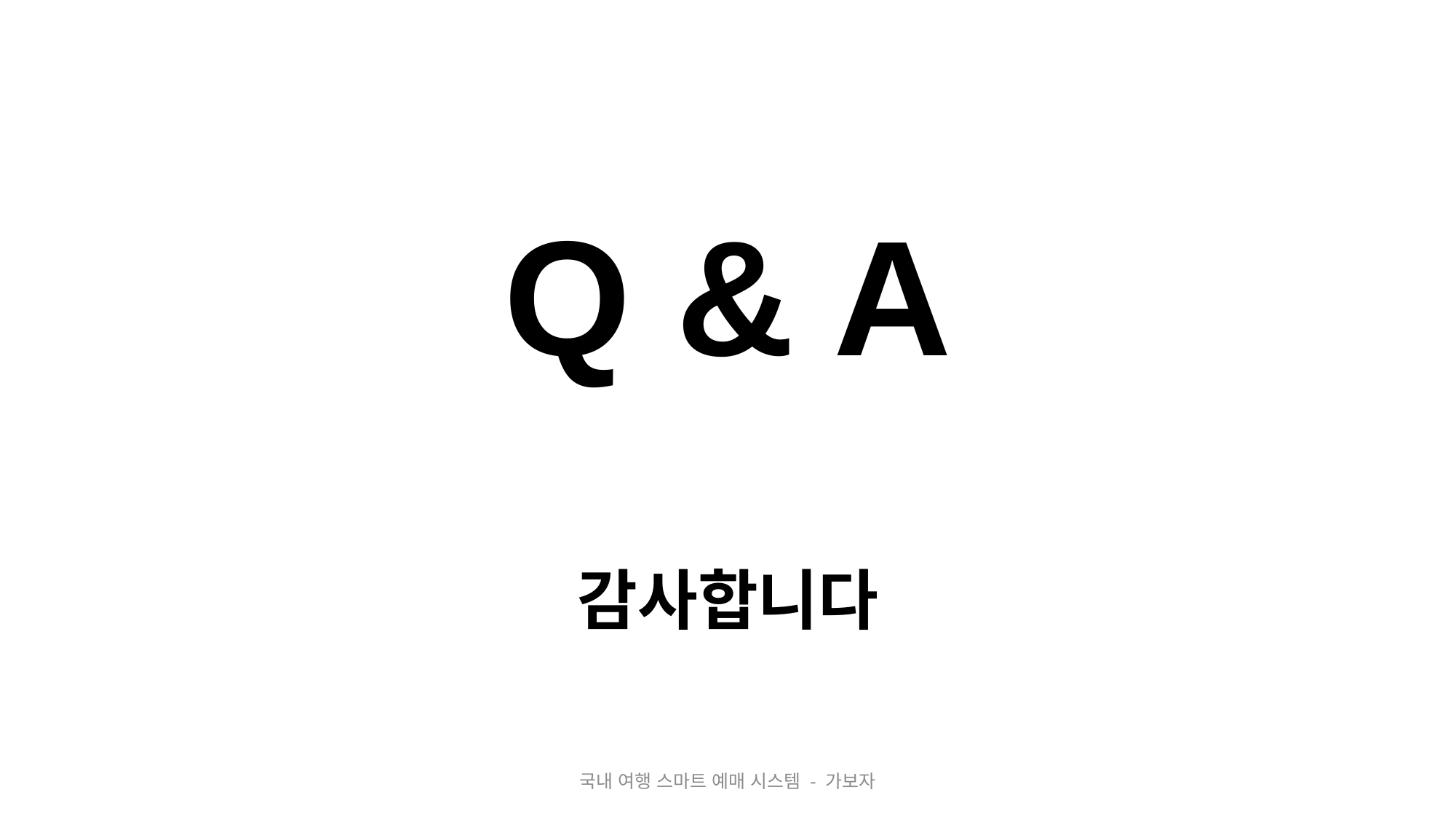

# Q & A 감사합니다
국내 여행 스마트 예매 시스템 - 가보자